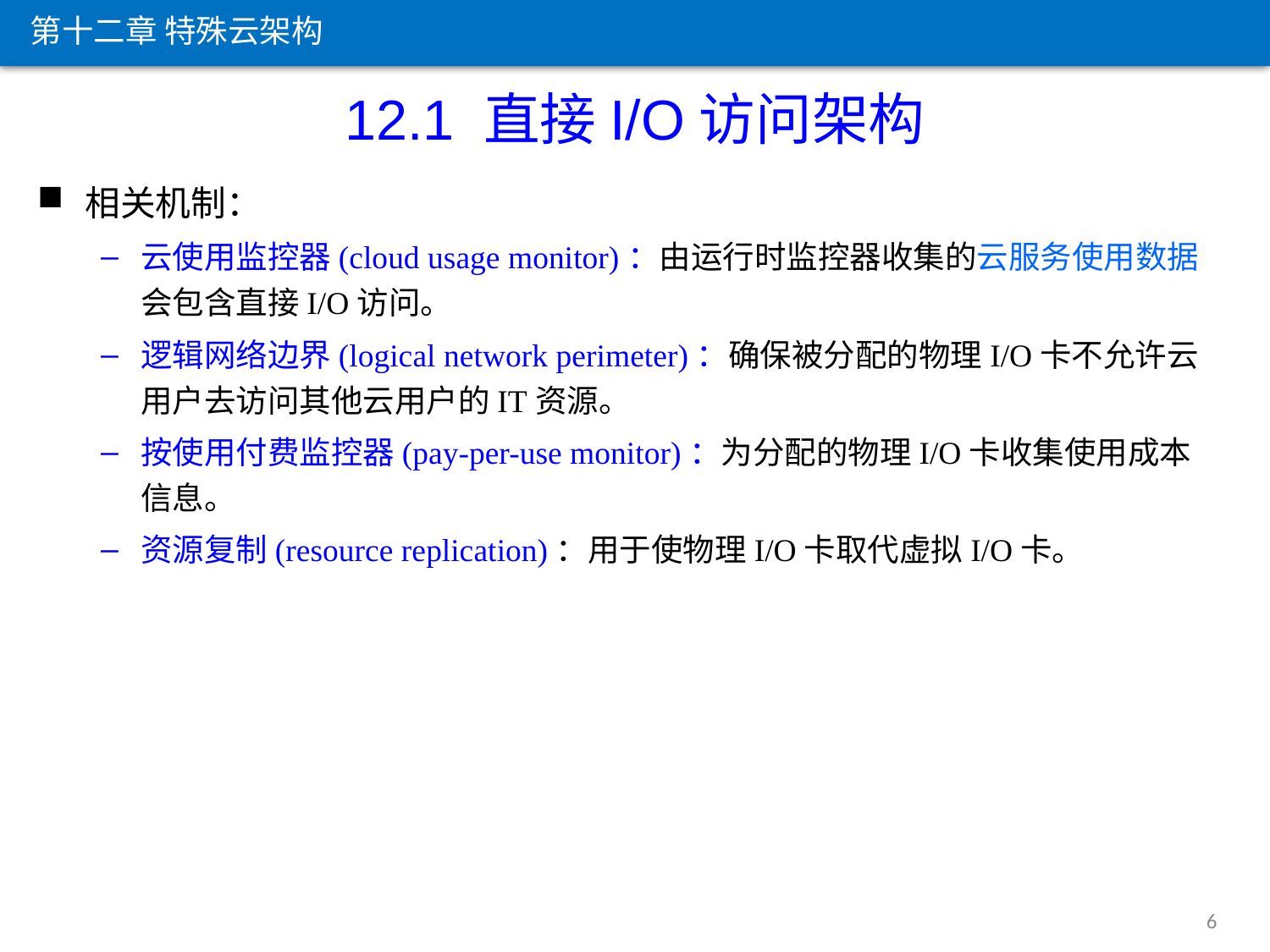

第十二章 特殊云架构
12.1 直接I/O访问架构
相关机制：
云使用监控器(cloud usage monitor)：由运行时监控器收集的云服务使用数据会包含直接I/O访问。
逻辑网络边界(logical network perimeter)：确保被分配的物理I/O卡不允许云用户去访问其他云用户的IT资源。
按使用付费监控器(pay-per-use monitor)：为分配的物理I/O卡收集使用成本信息。
资源复制(resource replication)：用于使物理I/O卡取代虚拟I/O卡。
6